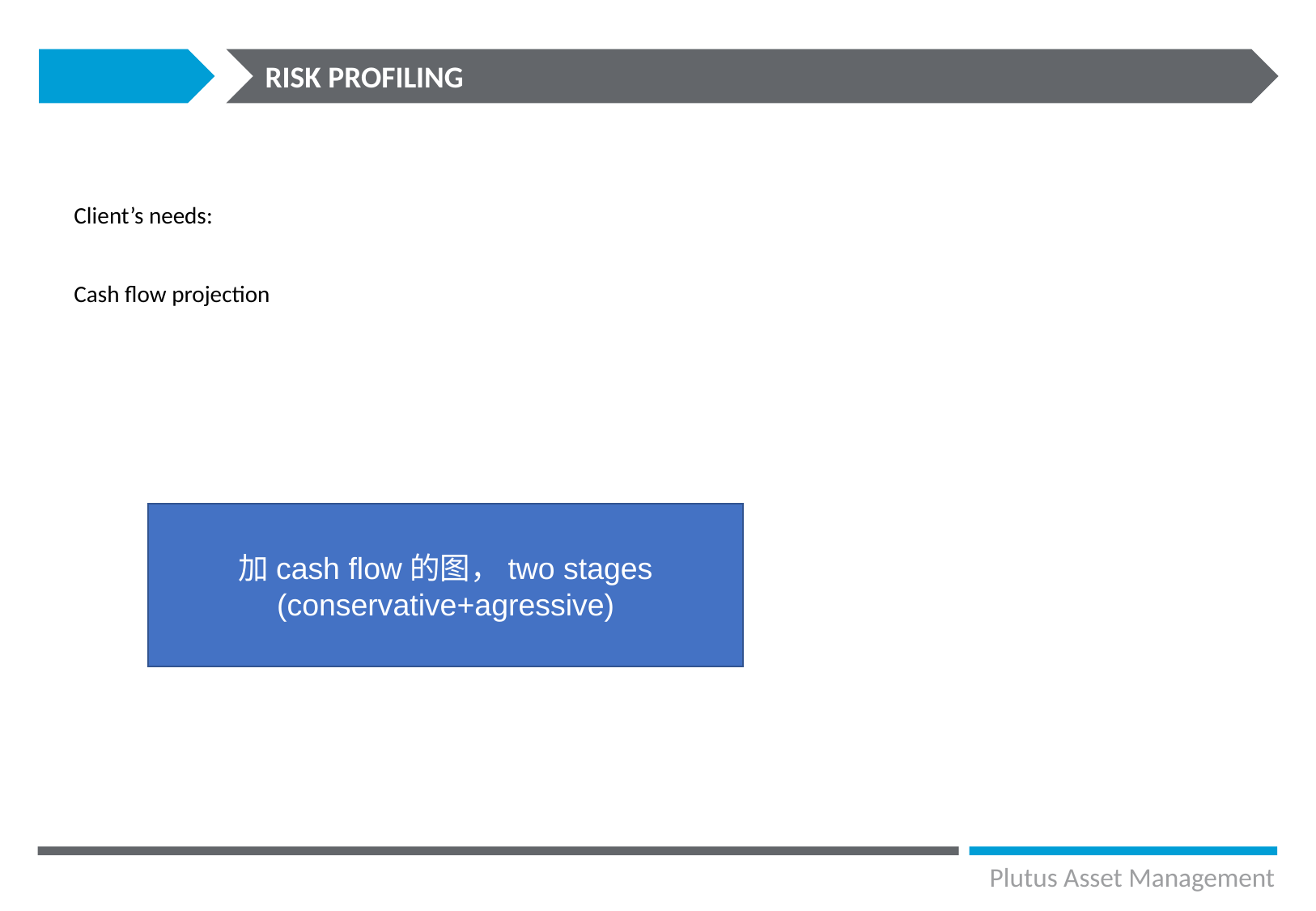

RISK PROFILING
Client’s needs:

Cash flow projection

加cash flow的图，two stages
(conservative+agressive)
Plutus Asset Management